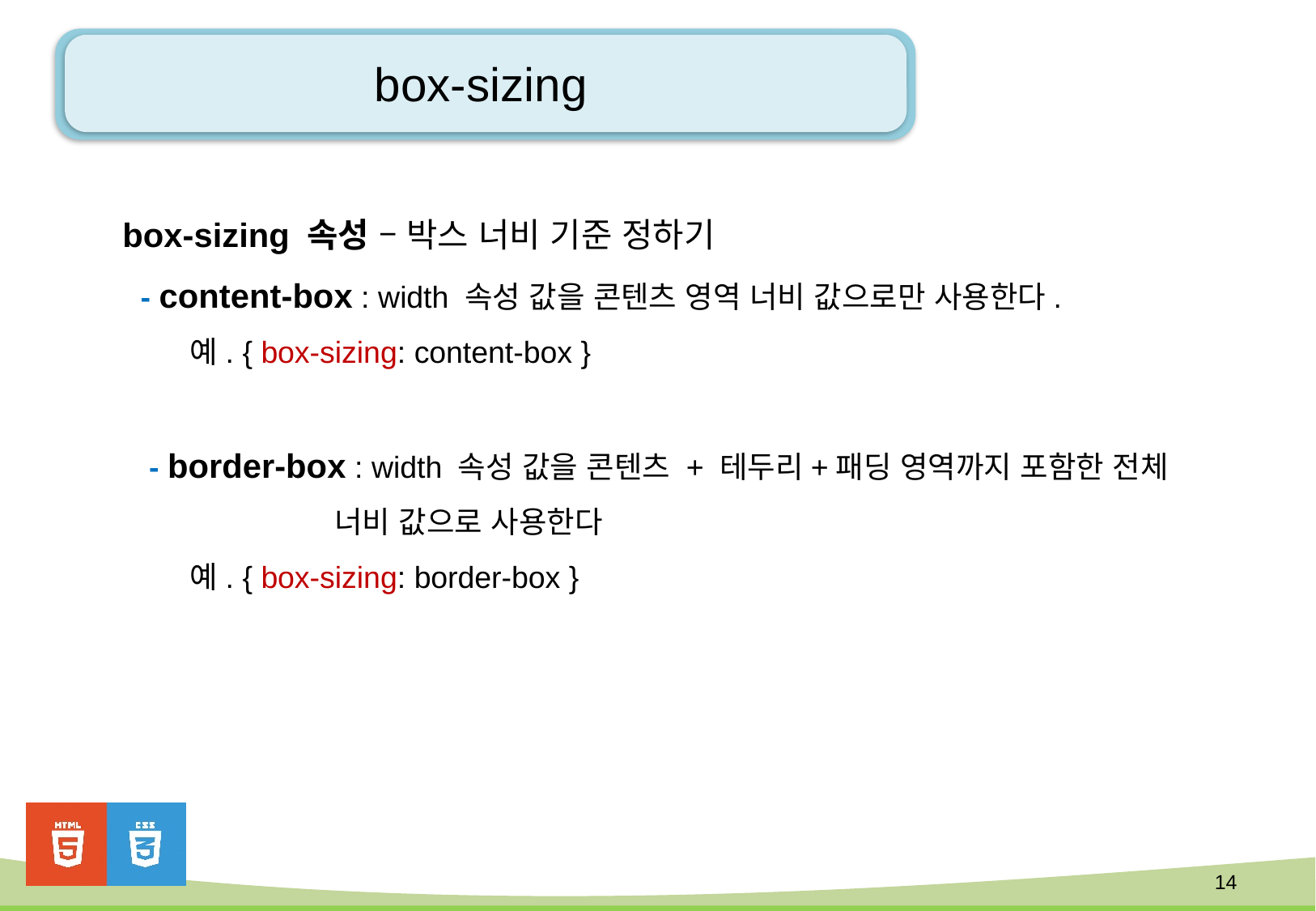

# box-sizing
 box-sizing 속성 – 박스 너비 기준 정하기
   - content-box : width 속성 값을 콘텐츠 영역 너비 값으로만 사용한다.
        예. { box-sizing: content-box }

    - border-box : width 속성 값을 콘텐츠 + 테두리+패딩 영역까지 포함한 전체
                         너비 값으로 사용한다
        예. { box-sizing: border-box }
14